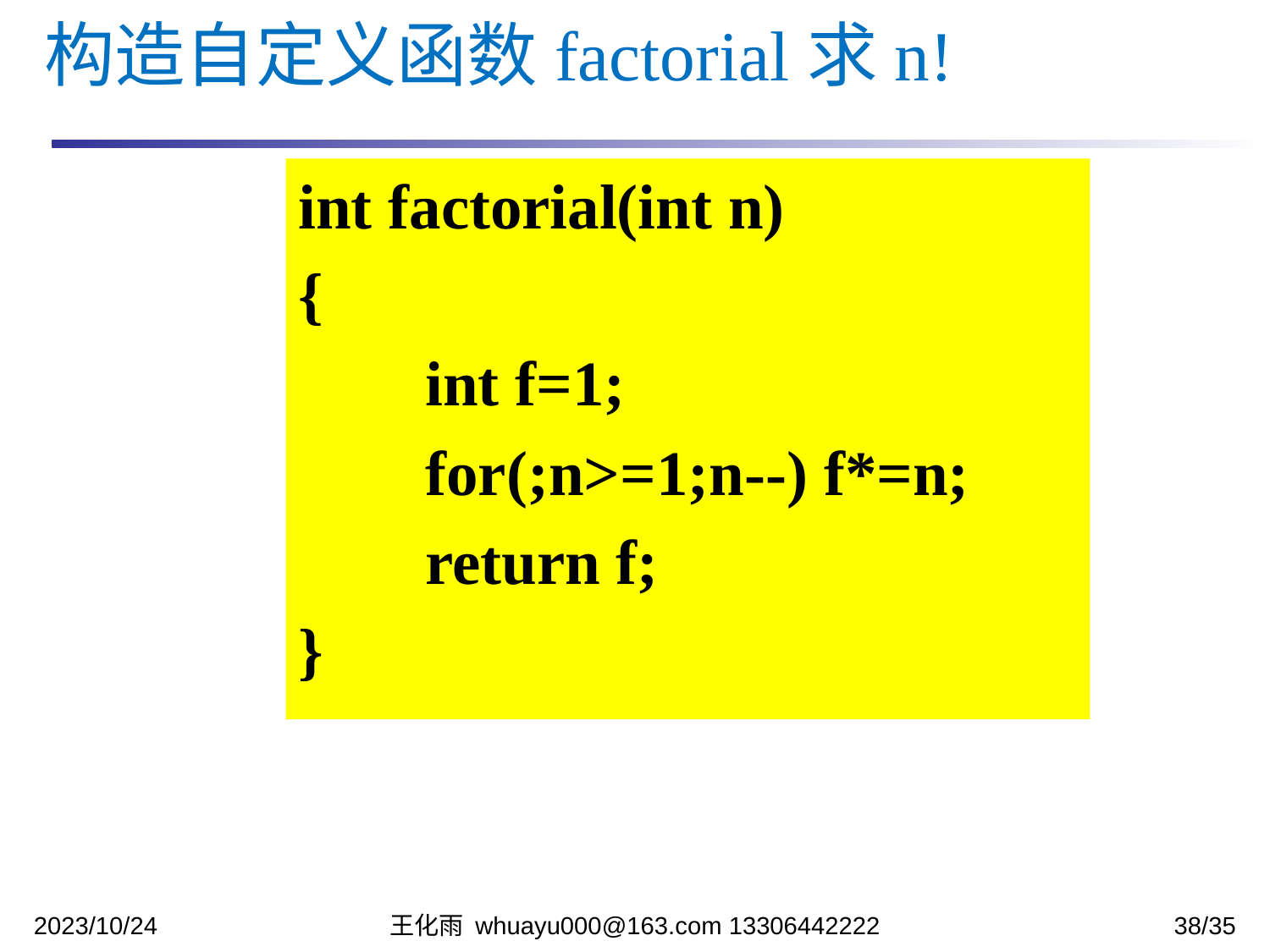

构造自定义函数factorial求n!
int factorial(int n)
{
	int f=1;
	for(;n>=1;n--) f*=n;
	return f;
}
2023/10/24
王化雨 whuayu000@163.com 13306442222
38/35